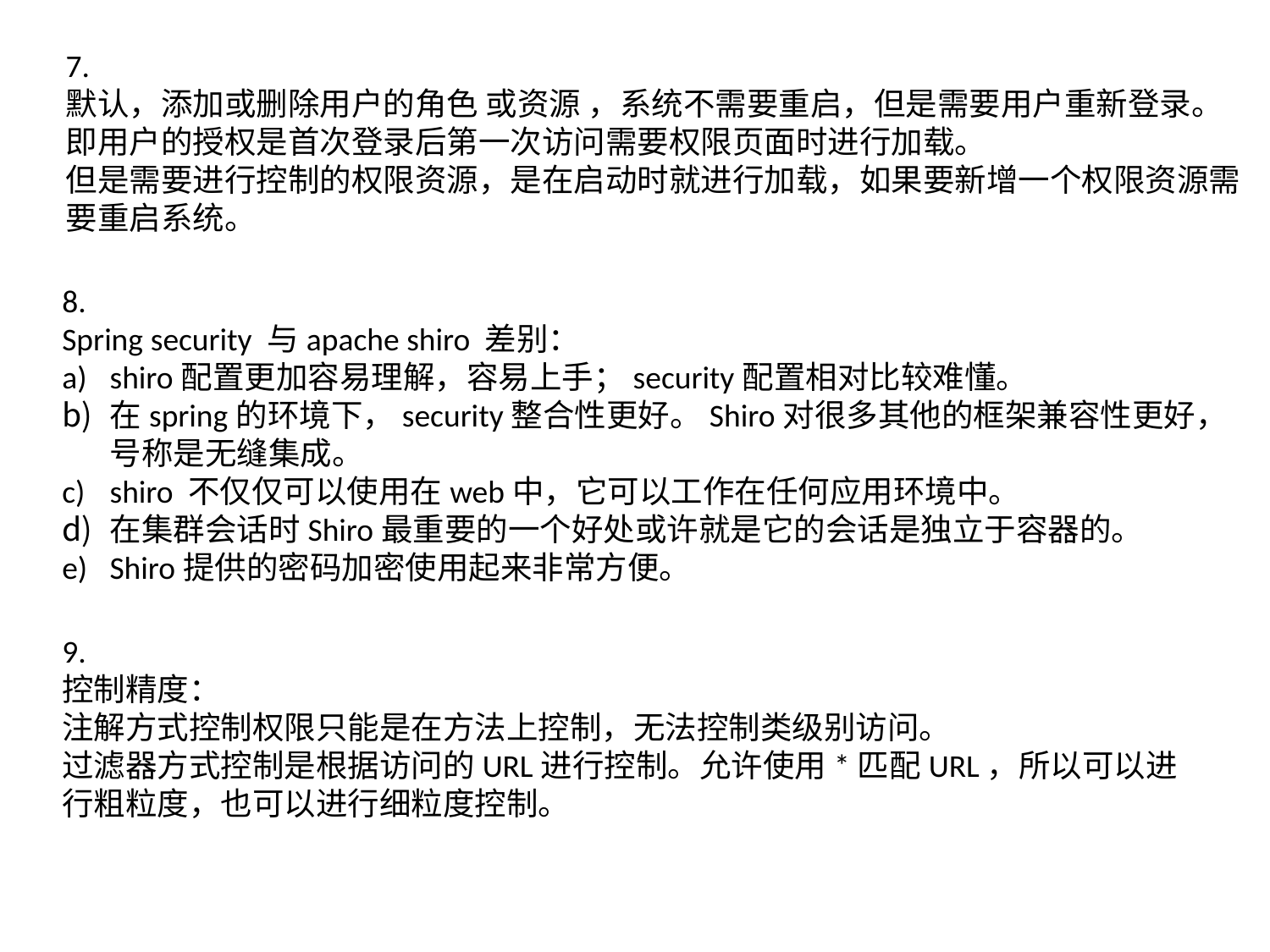

7.
默认，添加或删除用户的角色 或资源 ，系统不需要重启，但是需要用户重新登录。
即用户的授权是首次登录后第一次访问需要权限页面时进行加载。
但是需要进行控制的权限资源，是在启动时就进行加载，如果要新增一个权限资源需要重启系统。
8.
Spring security 与apache shiro 差别：
shiro配置更加容易理解，容易上手；security配置相对比较难懂。
在spring的环境下，security整合性更好。Shiro对很多其他的框架兼容性更好，号称是无缝集成。
shiro 不仅仅可以使用在web中，它可以工作在任何应用环境中。
在集群会话时Shiro最重要的一个好处或许就是它的会话是独立于容器的。
Shiro提供的密码加密使用起来非常方便。
9.
控制精度：
注解方式控制权限只能是在方法上控制，无法控制类级别访问。
过滤器方式控制是根据访问的URL进行控制。允许使用*匹配URL，所以可以进行粗粒度，也可以进行细粒度控制。